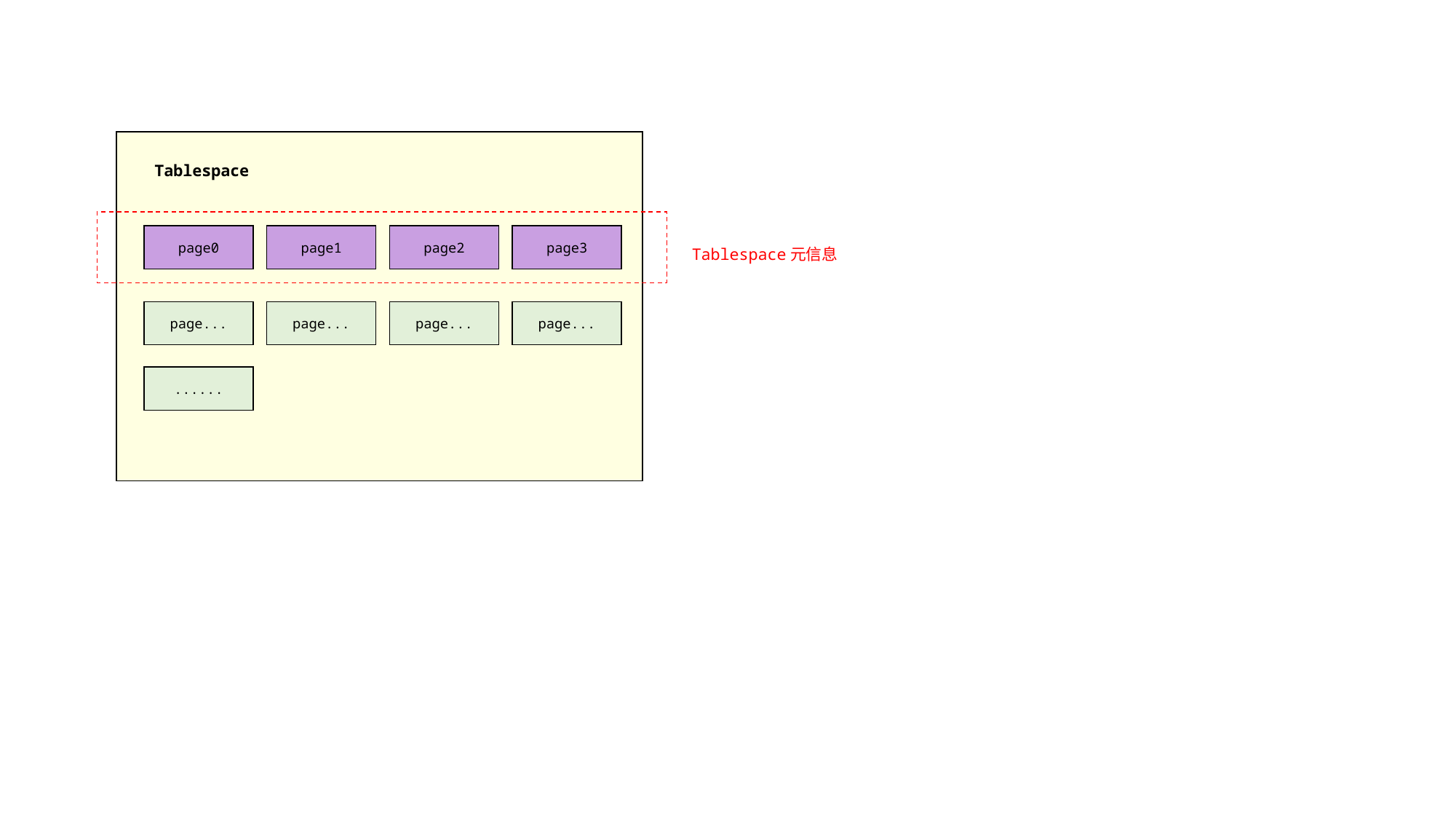

Tablespace

page0
page1
page2
page3
Tablespace元信息
page...
page...
page...
page...
......